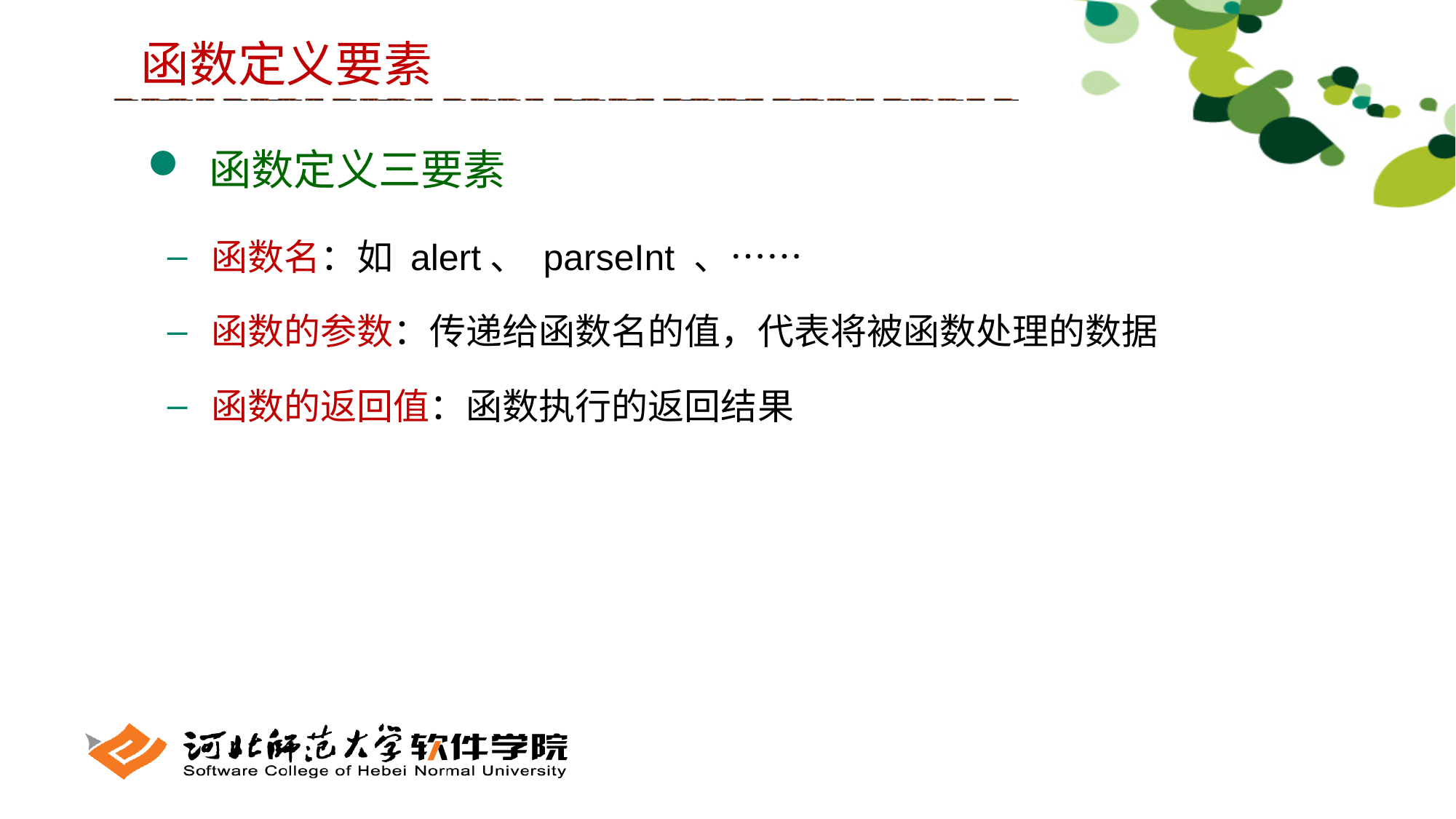

函数定义要素
 函数定义三要素
 函数名：如 alert、 parseInt 、……
 函数的参数：传递给函数名的值，代表将被函数处理的数据
 函数的返回值：函数执行的返回结果